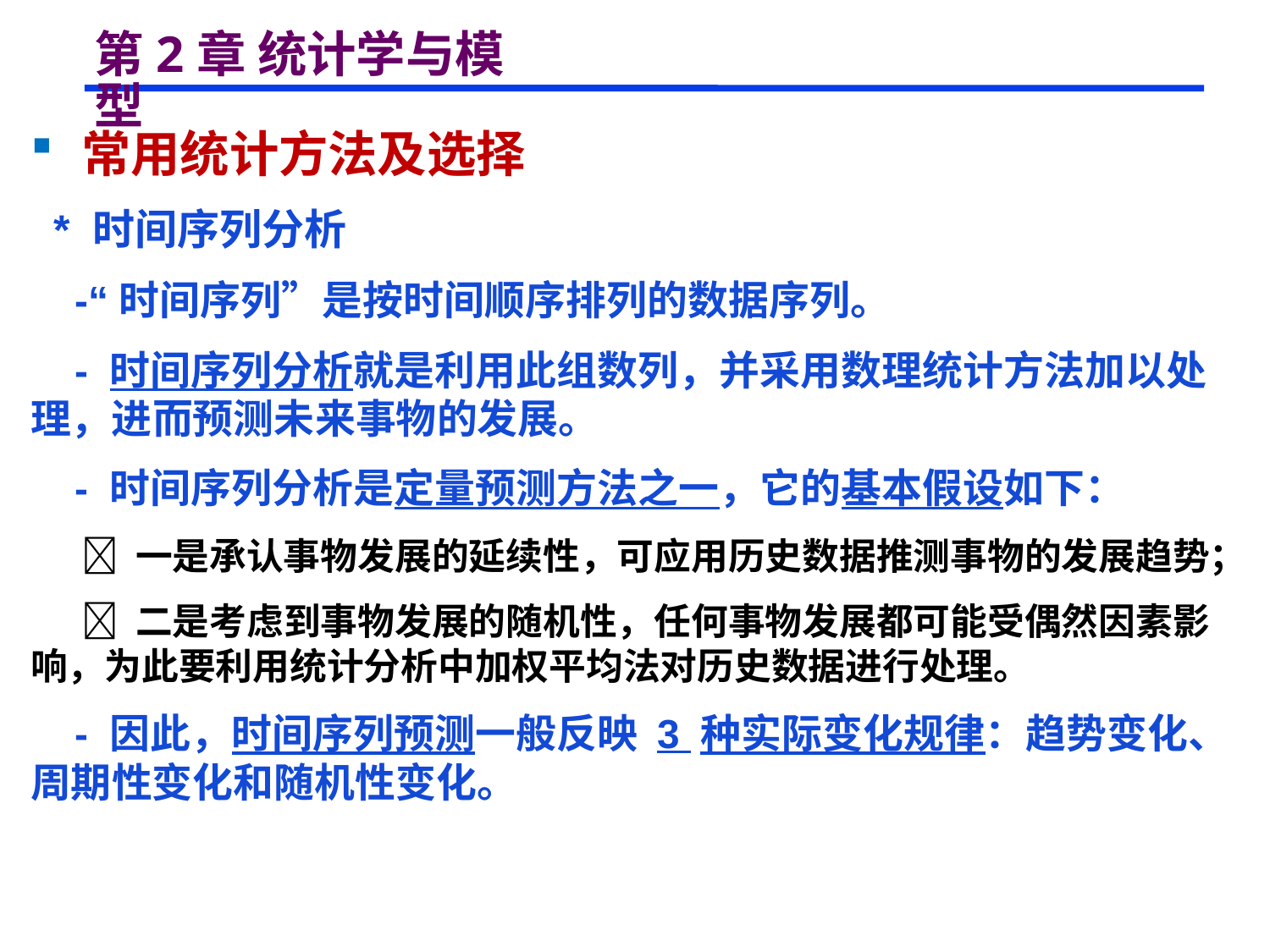

# 第2章 统计学与模型
 常用统计方法及选择
  * 时间序列分析
    -“时间序列”是按时间顺序排列的数据序列。
    - 时间序列分析就是利用此组数列，并采用数理统计方法加以处理，进而预测未来事物的发展。
    - 时间序列分析是定量预测方法之一，它的基本假设如下：
      • 一是承认事物发展的延续性，可应用历史数据推测事物的发展趋势；
      • 二是考虑到事物发展的随机性，任何事物发展都可能受偶然因素影响，为此要利用统计分析中加权平均法对历史数据进行处理。
    - 因此，时间序列预测一般反映 3 种实际变化规律：趋势变化、周期性变化和随机性变化。